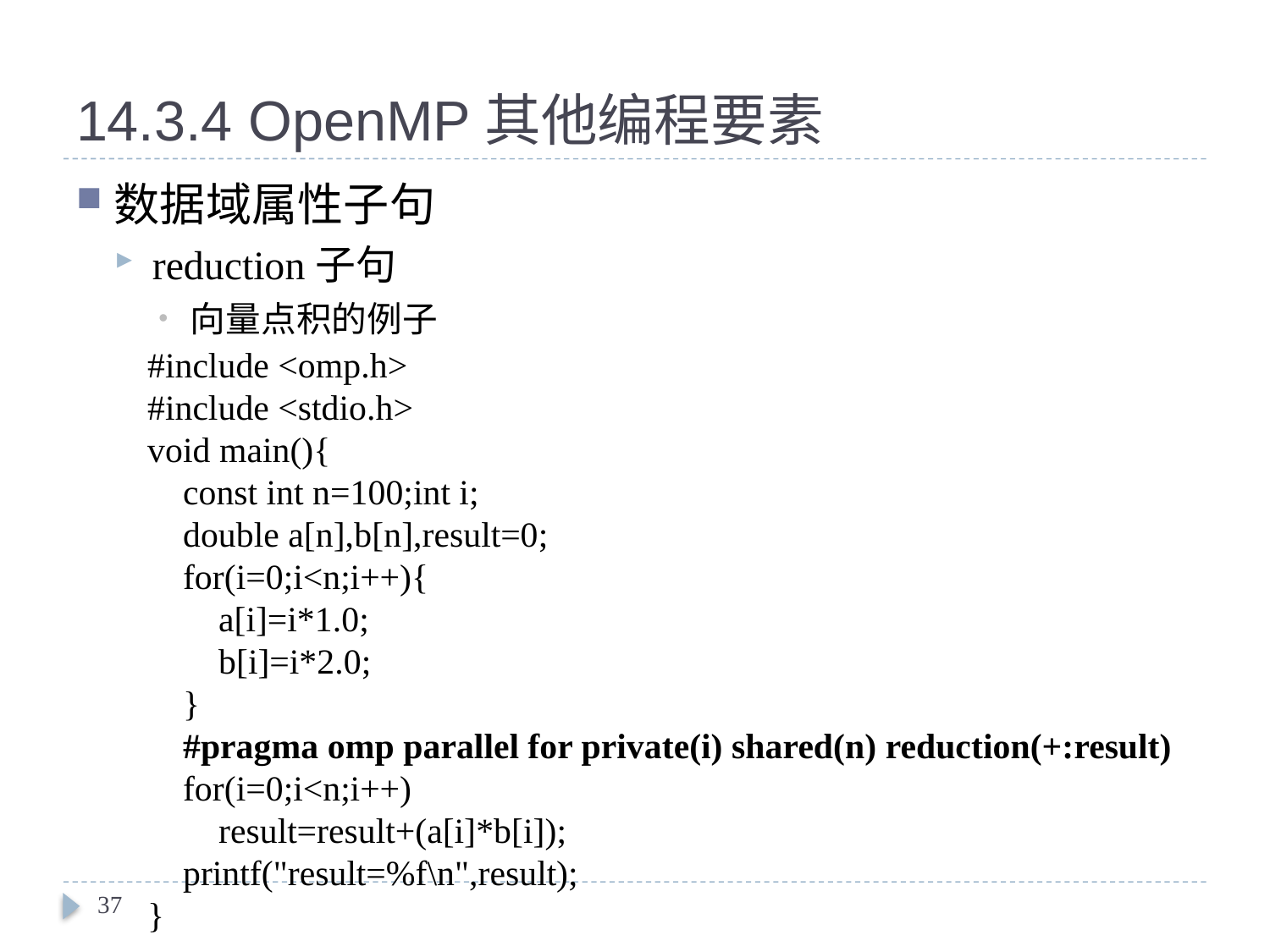

# 14.3.4 OpenMP其他编程要素
数据域属性子句
reduction子句
向量点积的例子
#include <omp.h>
#include <stdio.h>
void main(){
    const int n=100;int i;
    double a[n],b[n],result=0;
    for(i=0;i<n;i++){
        a[i]=i*1.0;
        b[i]=i*2.0;
    }
    #pragma omp parallel for private(i) shared(n) reduction(+:result)
    for(i=0;i<n;i++)
        result=result+(a[i]*b[i]);
    printf("result=%f\n",result);
}
37